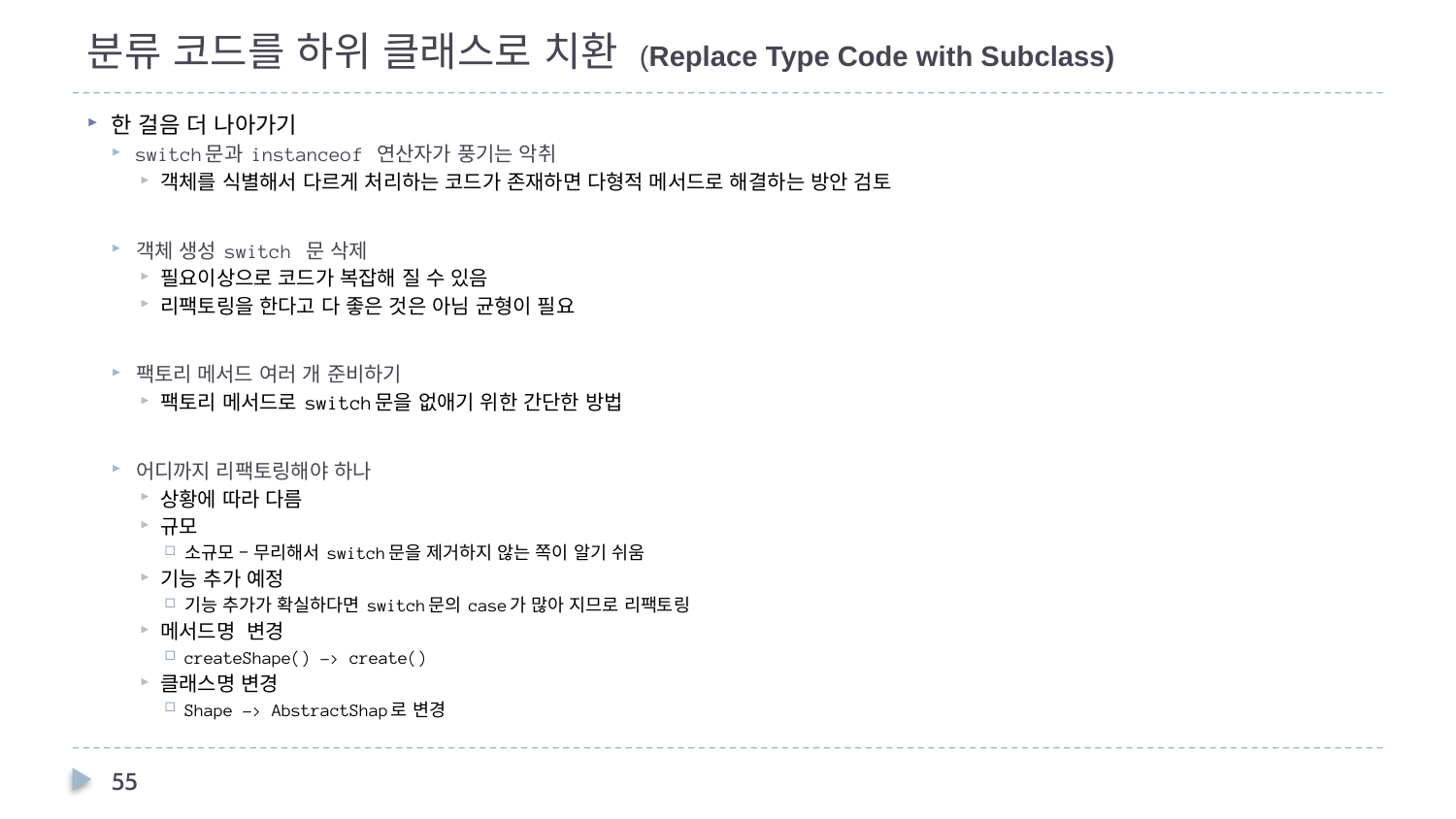

# 분류 코드를 하위 클래스로 치환 (Replace Type Code with Subclass)
한 걸음 더 나아가기
switch문과 instanceof 연산자가 풍기는 악취
객체를 식별해서 다르게 처리하는 코드가 존재하면 다형적 메서드로 해결하는 방안 검토

객체 생성 switch 문 삭제
필요이상으로 코드가 복잡해 질 수 있음
리팩토링을 한다고 다 좋은 것은 아님 균형이 필요

팩토리 메서드 여러 개 준비하기
팩토리 메서드로 switch문을 없애기 위한 간단한 방법

어디까지 리팩토링해야 하나
상황에 따라 다름
규모
소규모 – 무리해서 switch문을 제거하지 않는 쪽이 알기 쉬움
기능 추가 예정
기능 추가가 확실하다면 switch문의 case가 많아 지므로 리팩토링
메서드명  변경
createShape() -> create()
클래스명 변경
Shape -> AbstractShap로 변경
55